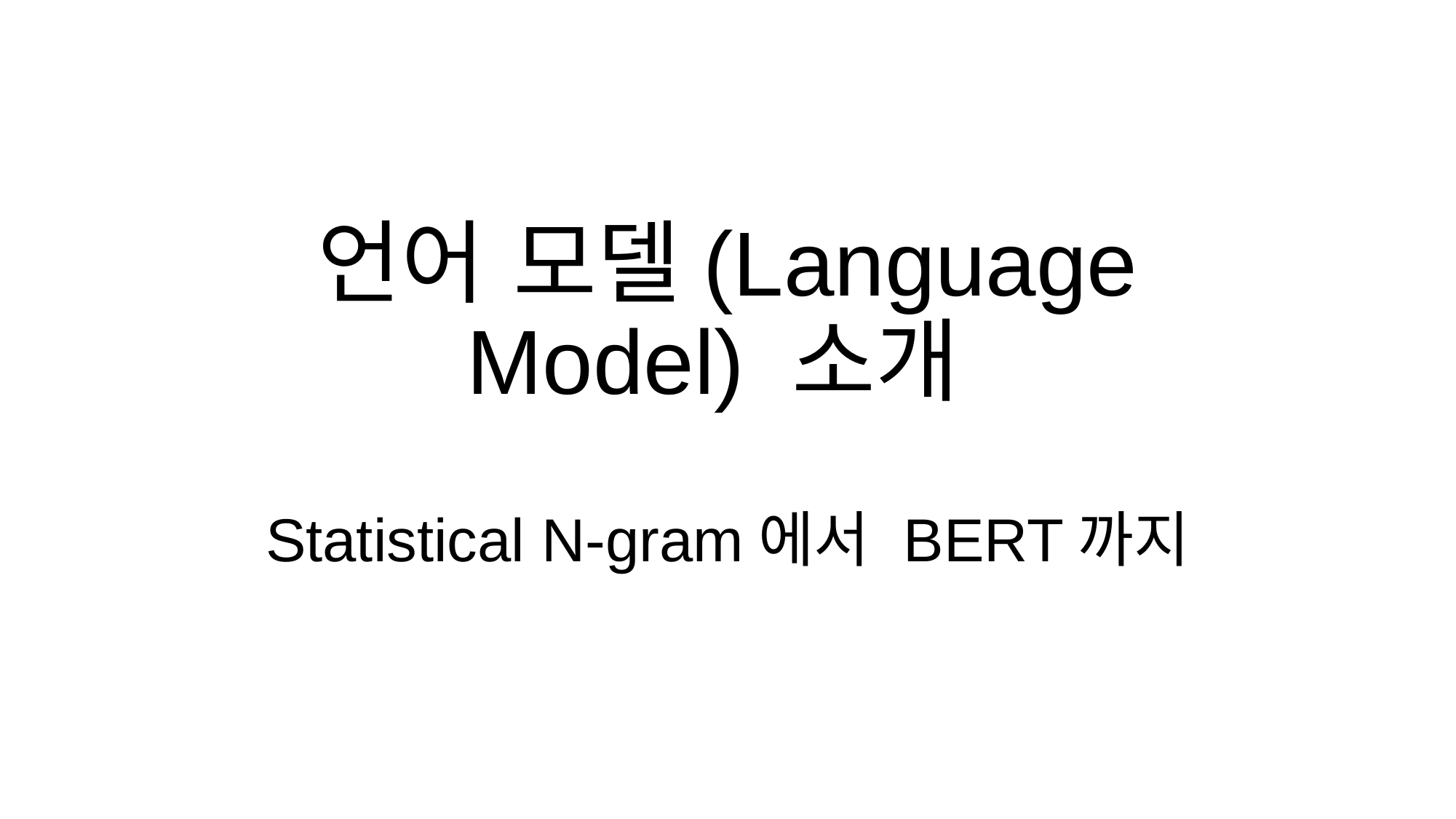

언어 모델(Language Model) 소개

Statistical N-gram에서 BERT까지